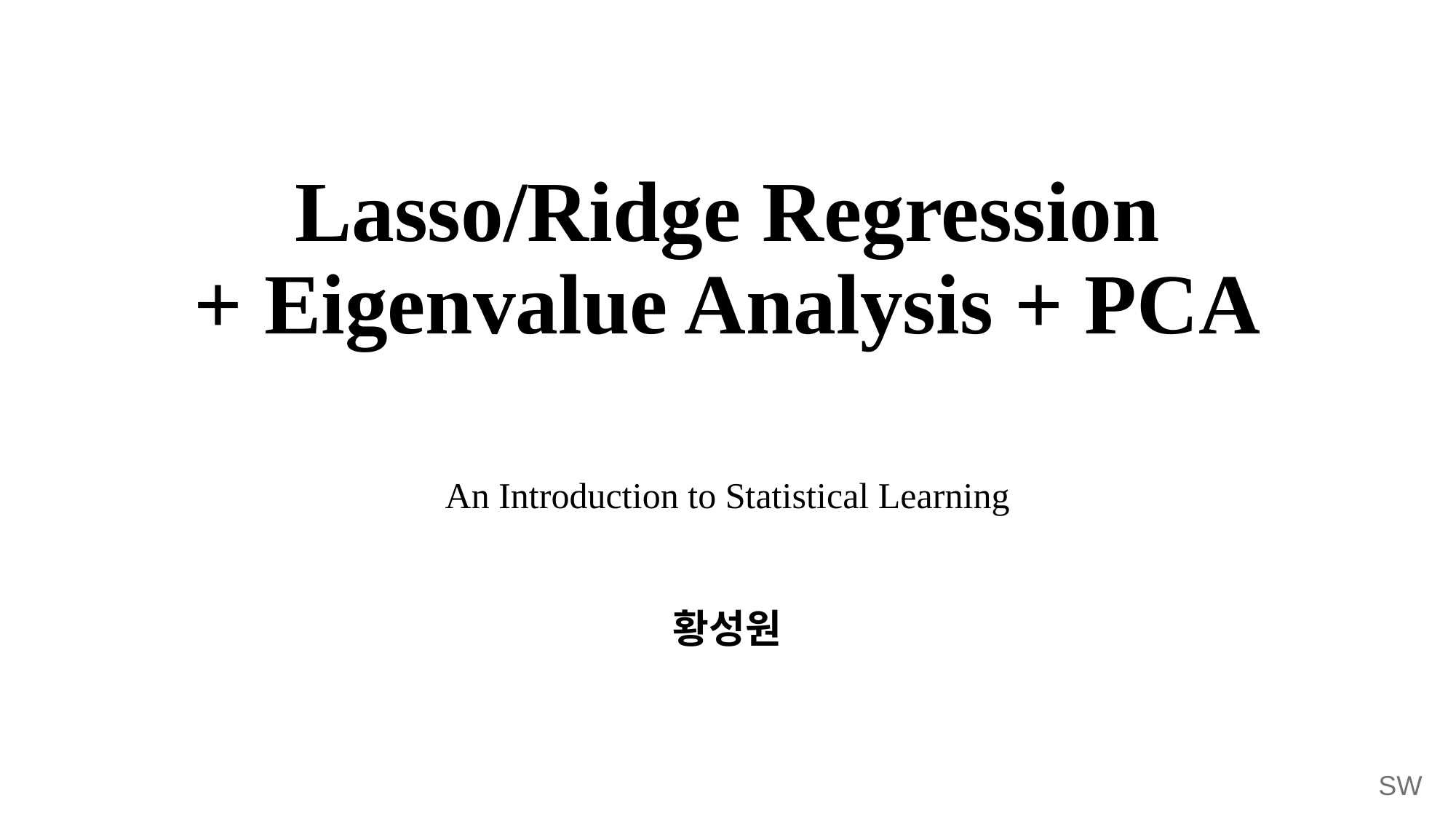

# Lasso/Ridge Regression + Eigenvalue Analysis + PCA
An Introduction to Statistical Learning

황성원